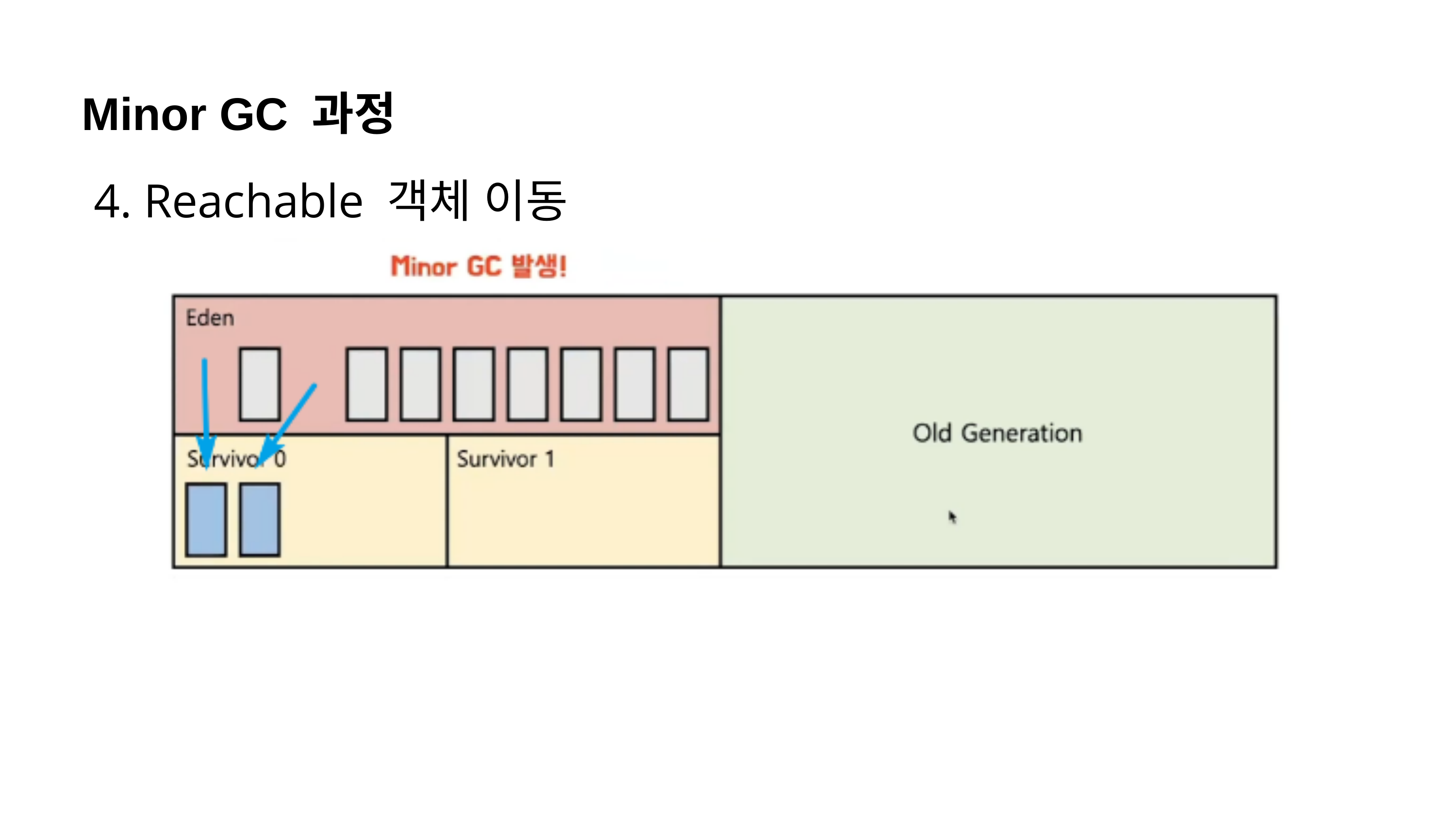

Minor GC 과정
 4. Reachable 객체 이동